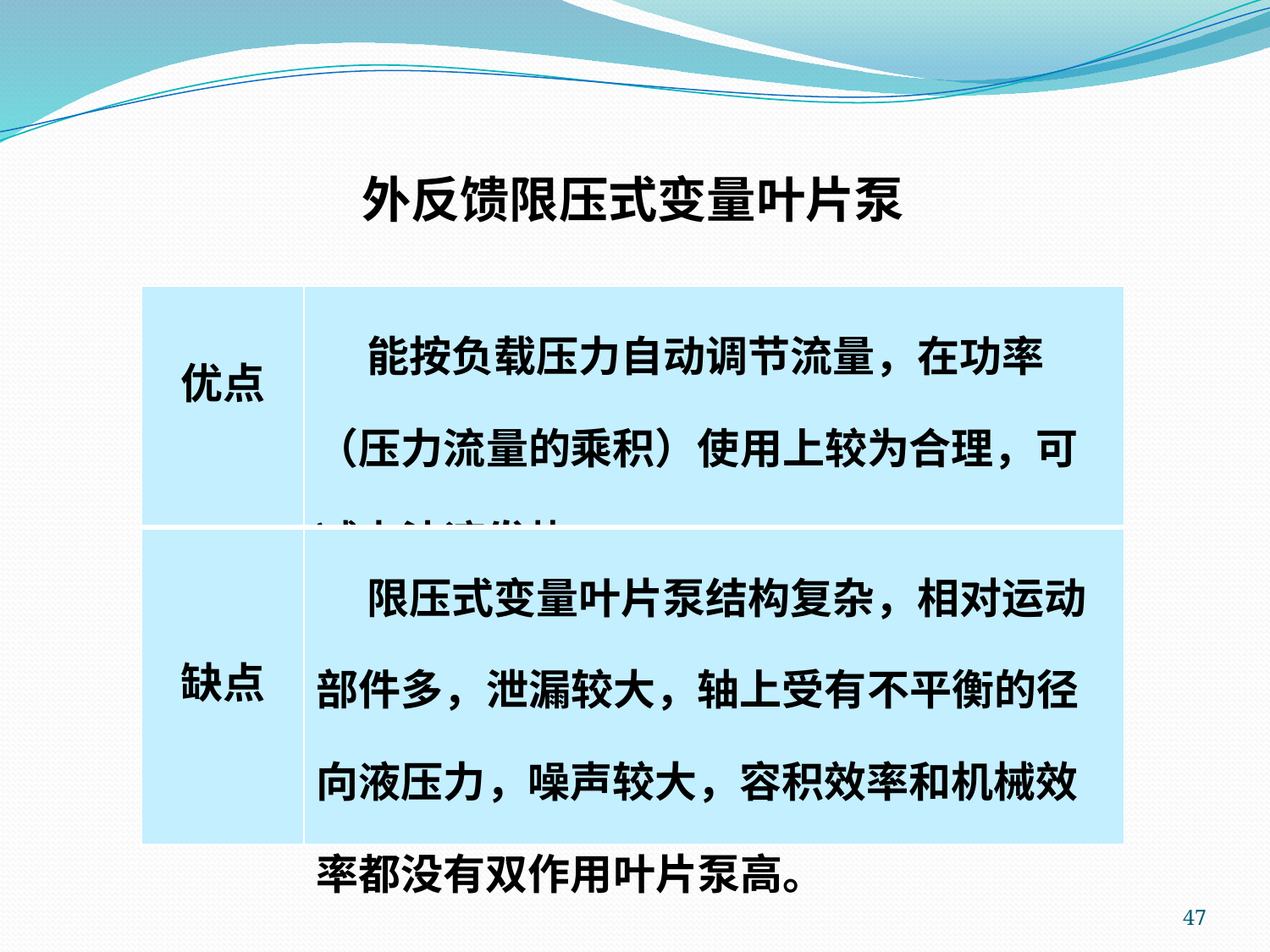

外反馈限压式变量叶片泵
| 优点 | 能按负载压力自动调节流量，在功率（压力流量的乘积）使用上较为合理，可减少油液发热。 |
| --- | --- |
| 缺点 | 限压式变量叶片泵结构复杂，相对运动部件多，泄漏较大，轴上受有不平衡的径向液压力，噪声较大，容积效率和机械效率都没有双作用叶片泵高。 |
47